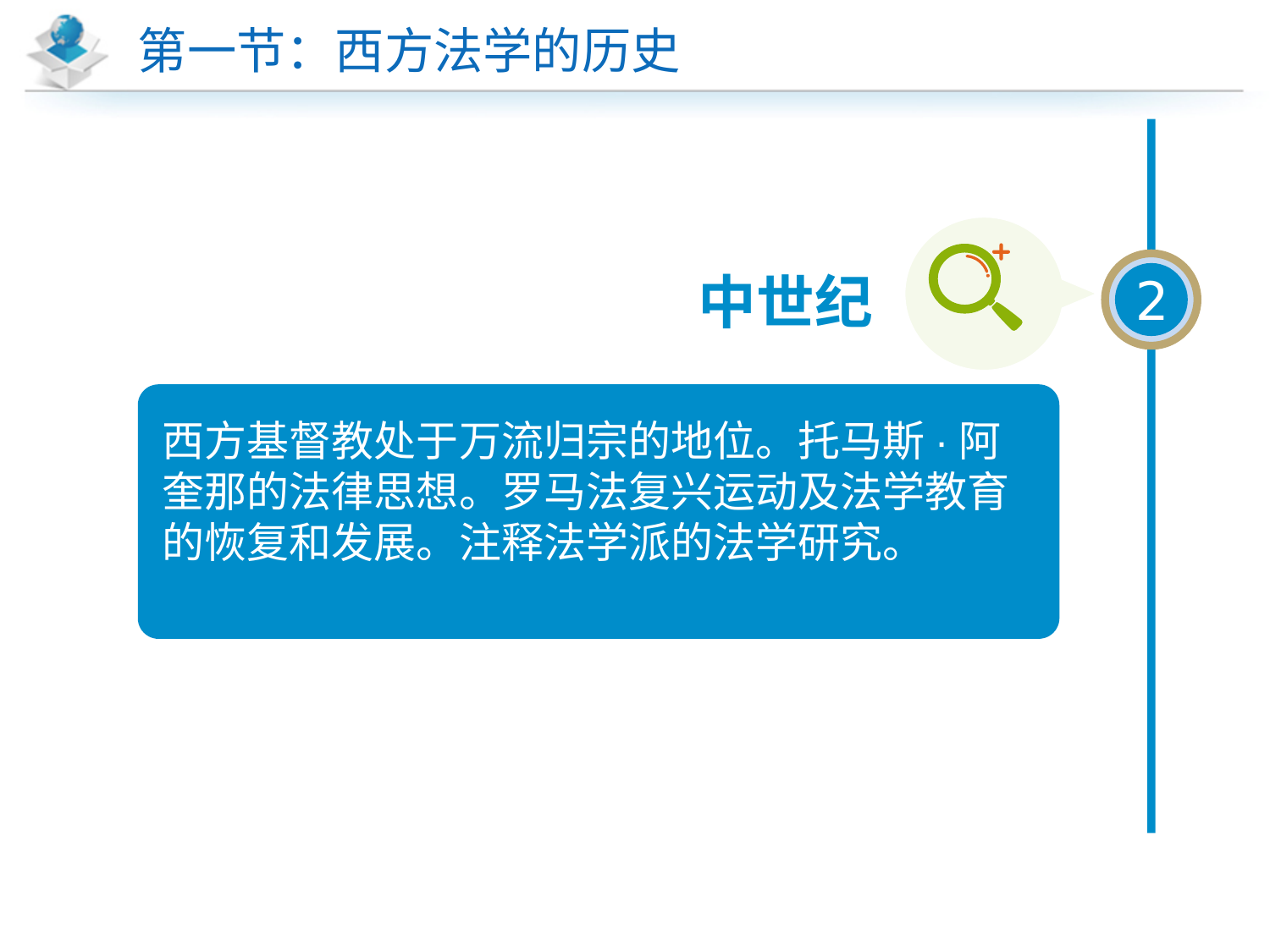

# 第一节：西方法学的历史

中世纪
2

西方基督教处于万流归宗的地位。托马斯·阿奎那的法律思想。罗马法复兴运动及法学教育的恢复和发展。注释法学派的法学研究。